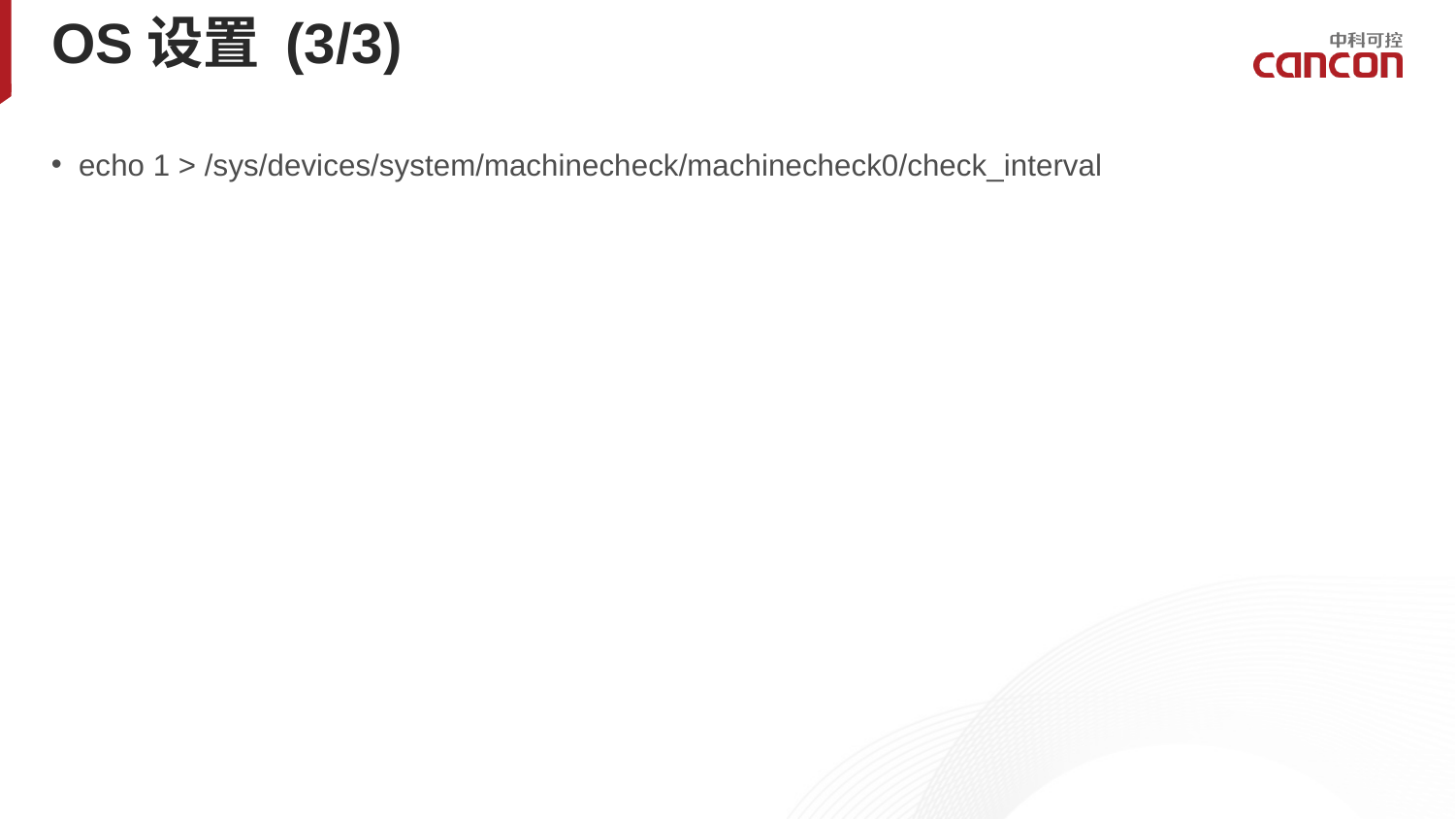

# OS设置 (3/3)
echo 1 > /sys/devices/system/machinecheck/machinecheck0/check_interval